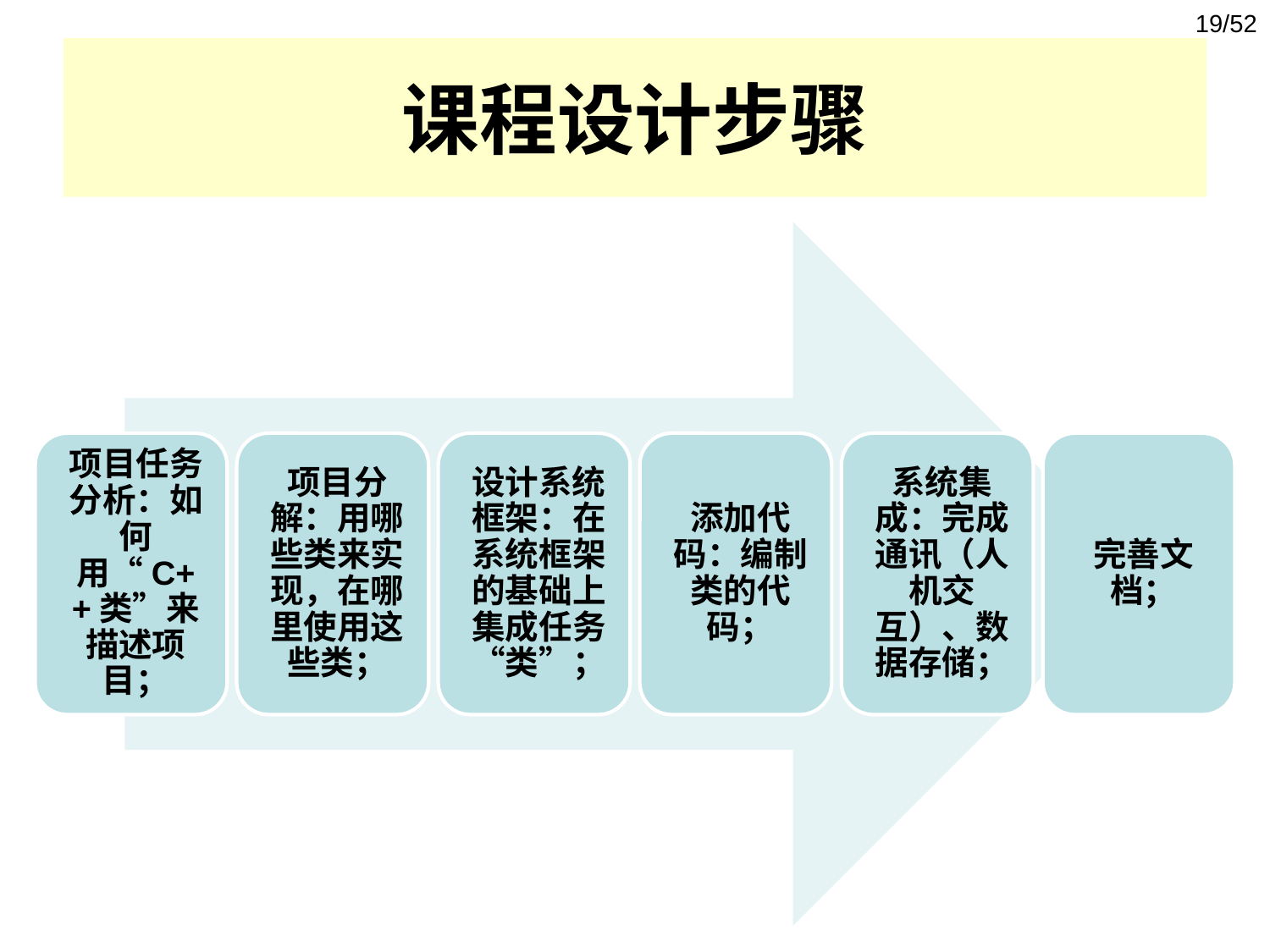

19/52
# 课程设计步骤
项目任务分析：如何用“C++类”来描述项目；
项目分解：用哪些类来实现，在哪里使用这些类；
设计系统框架：在系统框架的基础上集成任务“类”；
添加代码：编制类的代码；
系统集成：完成通讯（人机交互）、数据存储；
完善文档；